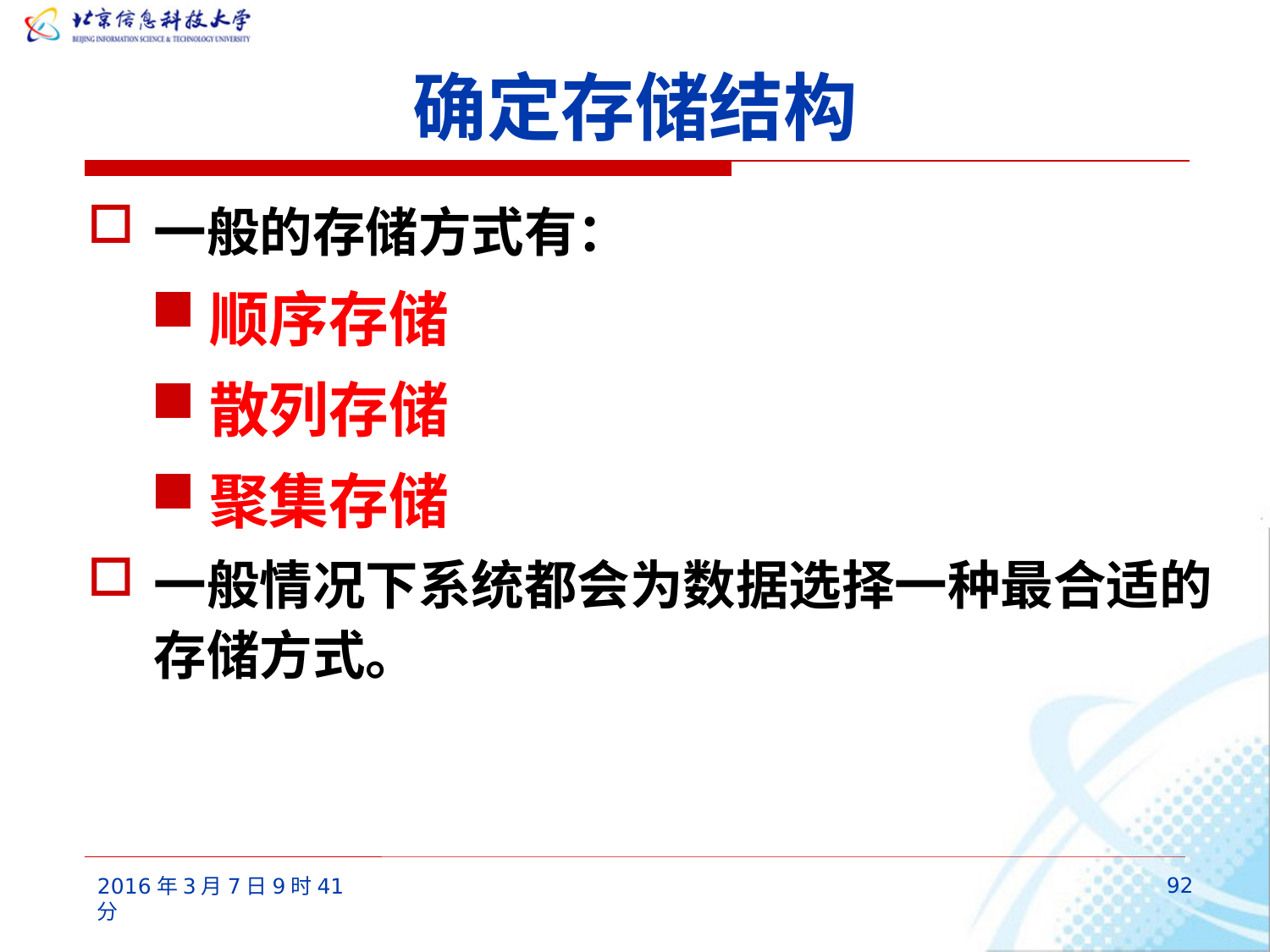

# 确定存储结构
一般的存储方式有：
顺序存储
散列存储
聚集存储
一般情况下系统都会为数据选择一种最合适的存储方式。
2016年3月7日9时41分